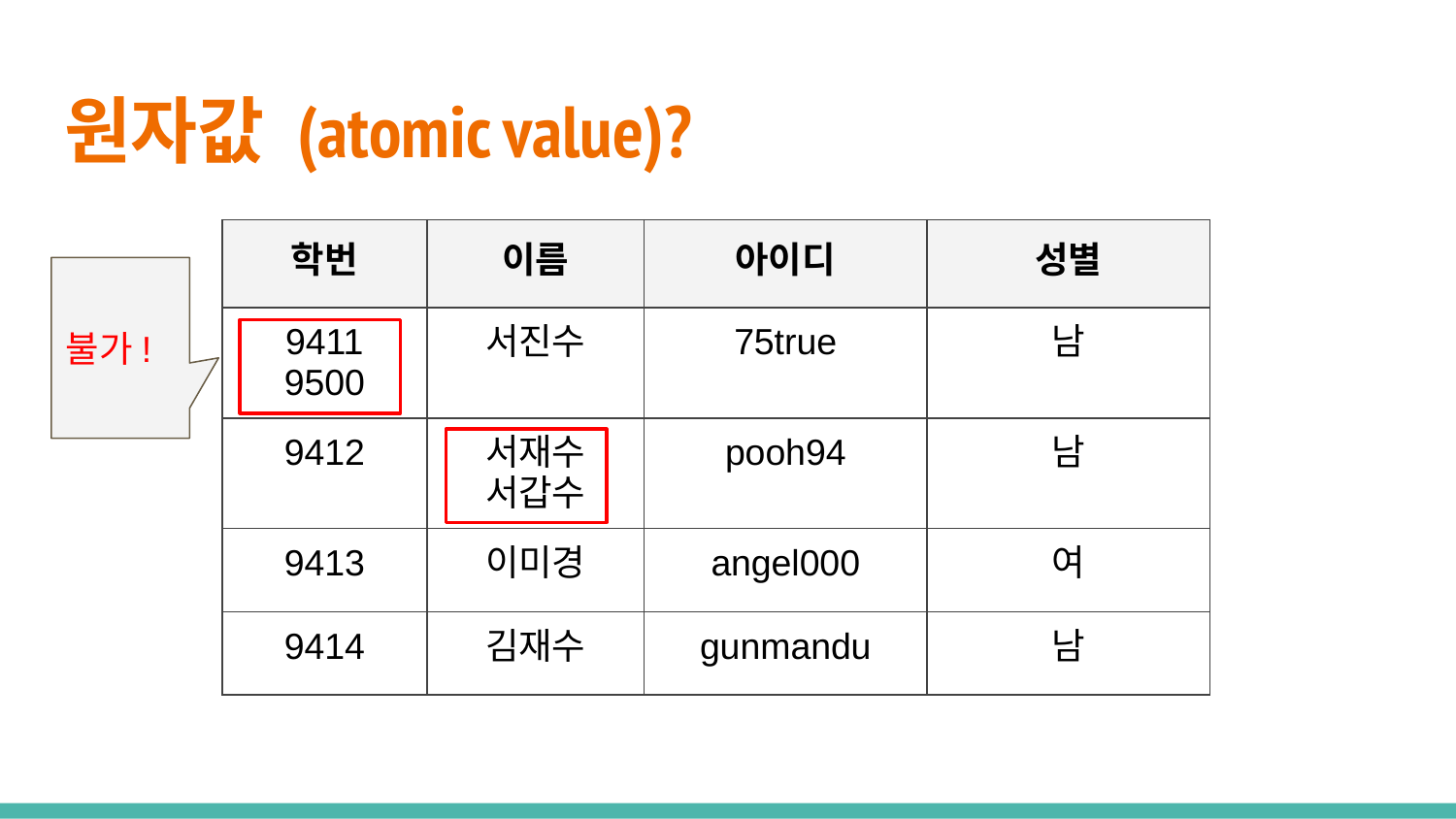

# 원자값 (atomic value)?
| 학번 | 이름 | 아이디 | 성별 |
| --- | --- | --- | --- |
| 9411 9500 | 서진수 | 75true | 남 |
| 9412 | 서재수 서갑수 | pooh94 | 남 |
| 9413 | 이미경 | angel000 | 여 |
| 9414 | 김재수 | gunmandu | 남 |
불가!